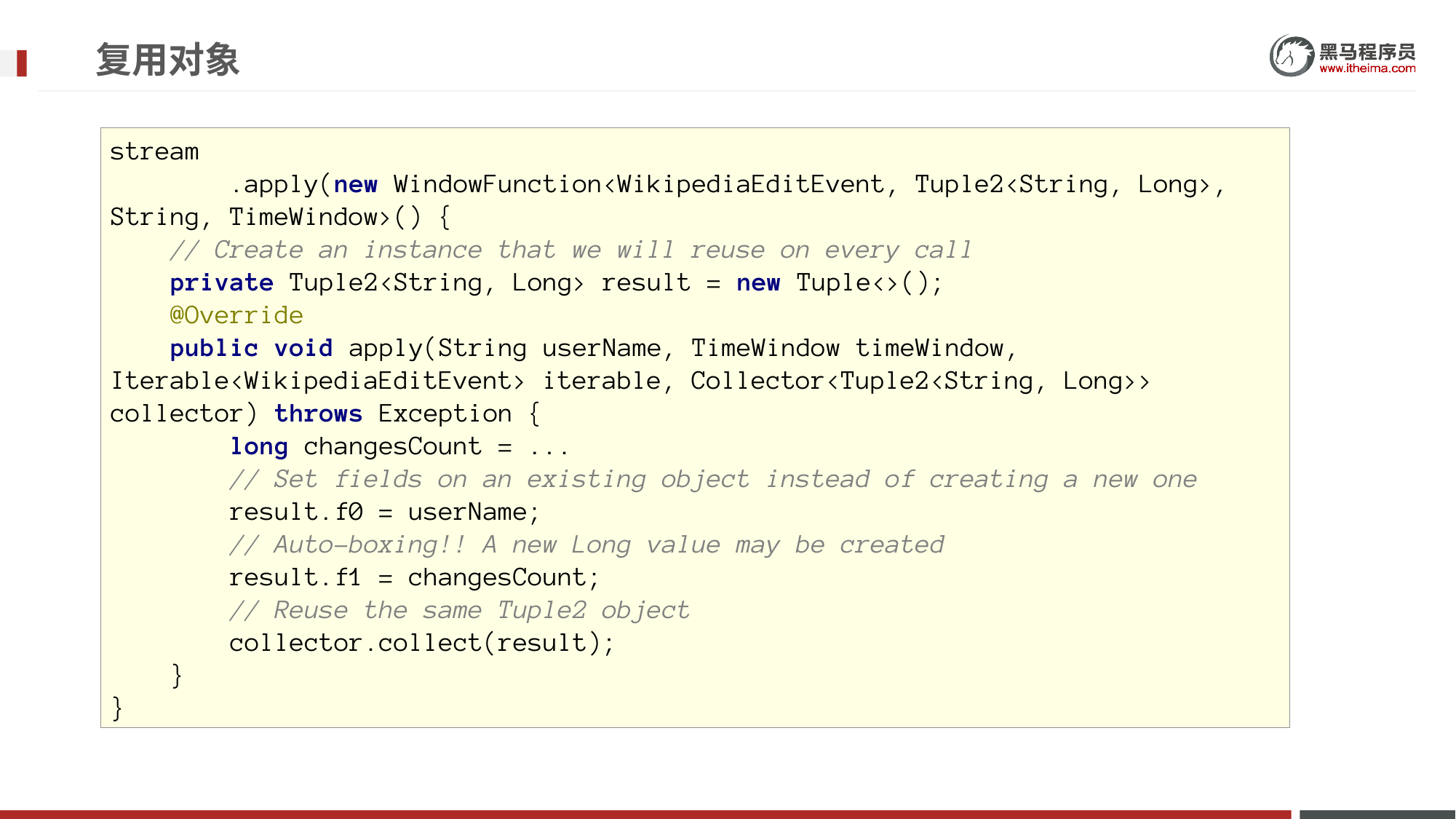

# 复用对象

stream
        .apply(new WindowFunction<WikipediaEditEvent, Tuple2<String, Long>, String, TimeWindow>() {
    // Create an instance that we will reuse on every call
    private Tuple2<String, Long> result = new Tuple<>();
    @Override
    public void apply(String userName, TimeWindow timeWindow, Iterable<WikipediaEditEvent> iterable, Collector<Tuple2<String, Long>> collector) throws Exception {
        long changesCount = ...
        // Set fields on an existing object instead of creating a new one
        result.f0 = userName;
        // Auto-boxing!! A new Long value may be created
        result.f1 = changesCount;
        // Reuse the same Tuple2 object
        collector.collect(result);
    }
}